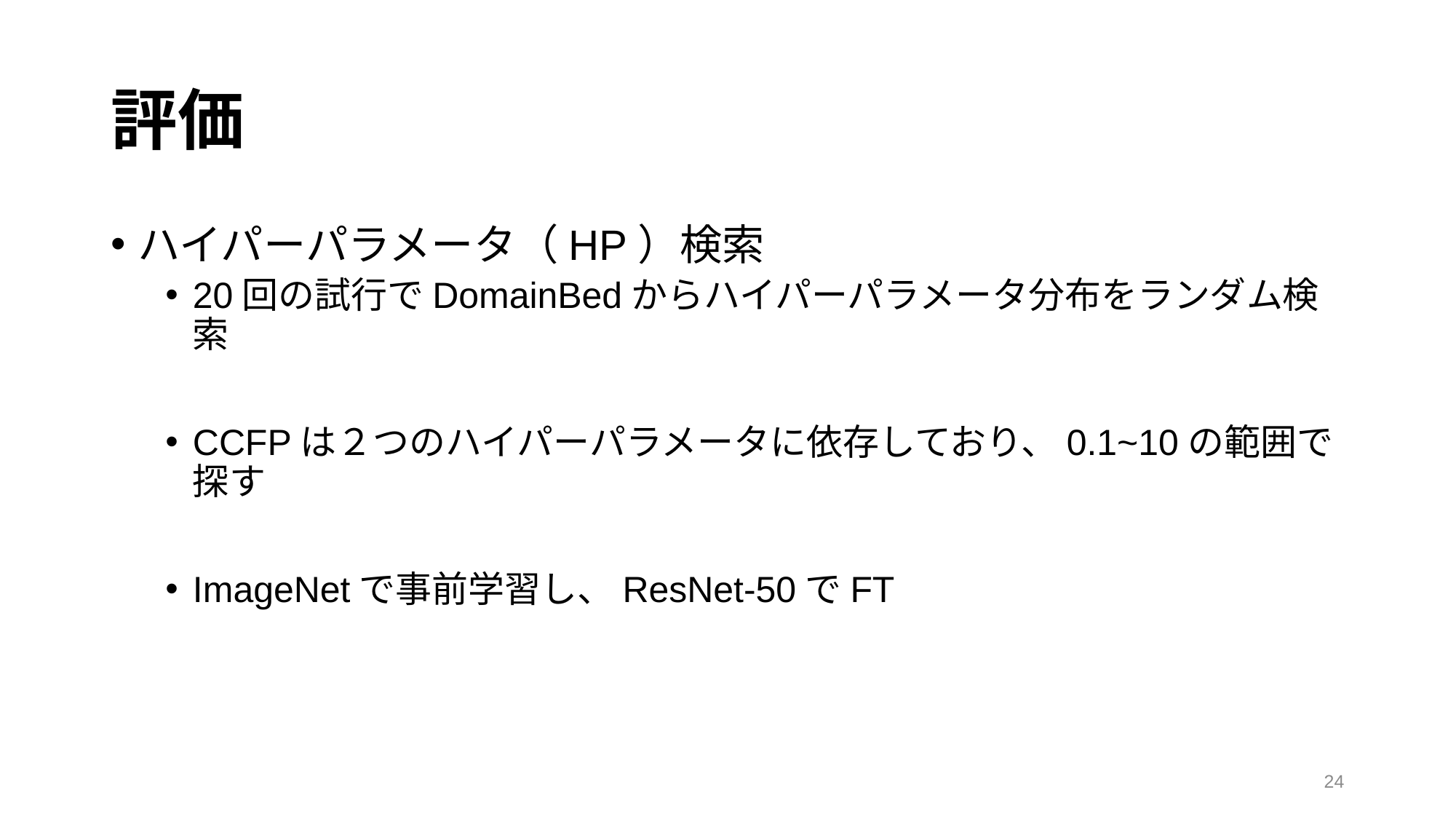

# 評価
ハイパーパラメータ（HP）検索
20回の試行でDomainBedからハイパーパラメータ分布をランダム検索

CCFPは２つのハイパーパラメータに依存しており、0.1~10の範囲で探す

ImageNetで事前学習し、ResNet-50でFT
24